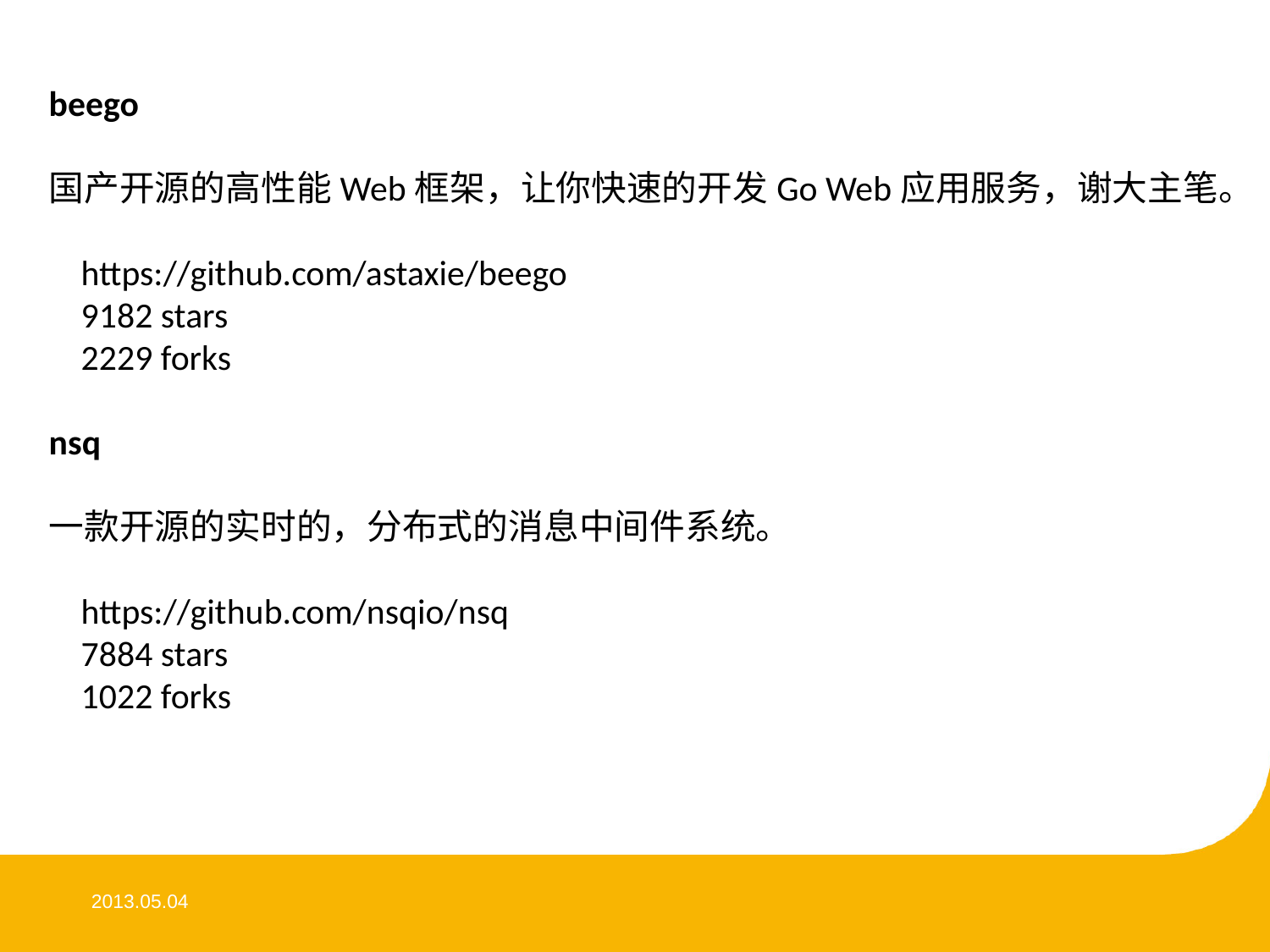

beego

国产开源的高性能Web框架，让你快速的开发Go Web应用服务，谢大主笔。

    https://github.com/astaxie/beego
    9182 stars
    2229 forks

nsq

一款开源的实时的，分布式的消息中间件系统。

    https://github.com/nsqio/nsq
    7884 stars
    1022 forks
2013.05.04
24